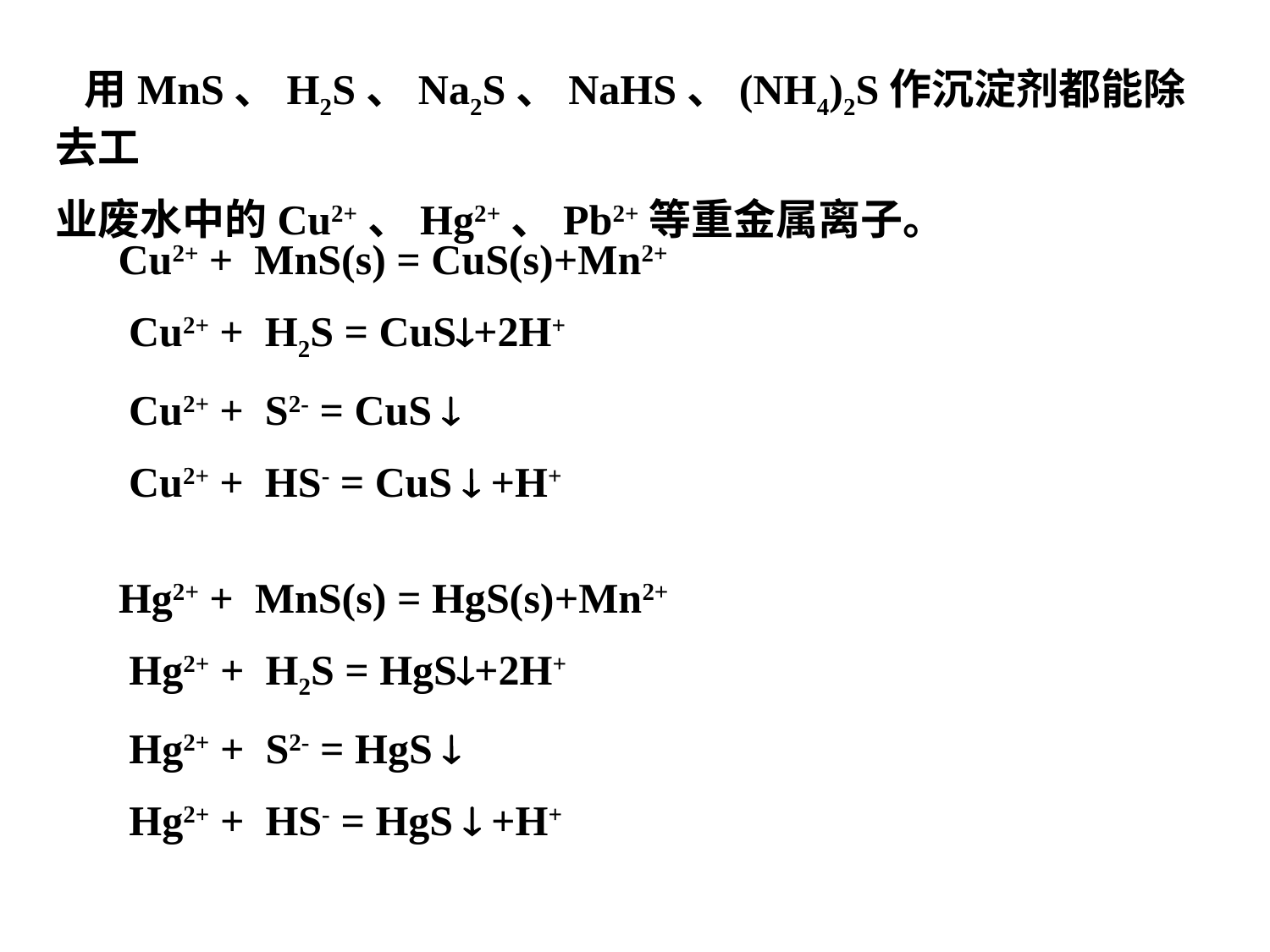

用MnS、H2S、Na2S、NaHS、(NH4)2S作沉淀剂都能除去工
业废水中的Cu2+、Hg2+、Pb2+等重金属离子。
  Cu2+ +  MnS(s) = CuS(s)+Mn2+
   Cu2+ +  H2S = CuS↓+2H+
   Cu2+ +  S2- = CuS ↓
   Cu2+ +  HS- = CuS ↓ +H+
  Hg2+ +  MnS(s) = HgS(s)+Mn2+
   Hg2+ +  H2S = HgS↓+2H+
   Hg2+ +  S2- = HgS ↓
   Hg2+ +  HS- = HgS ↓ +H+